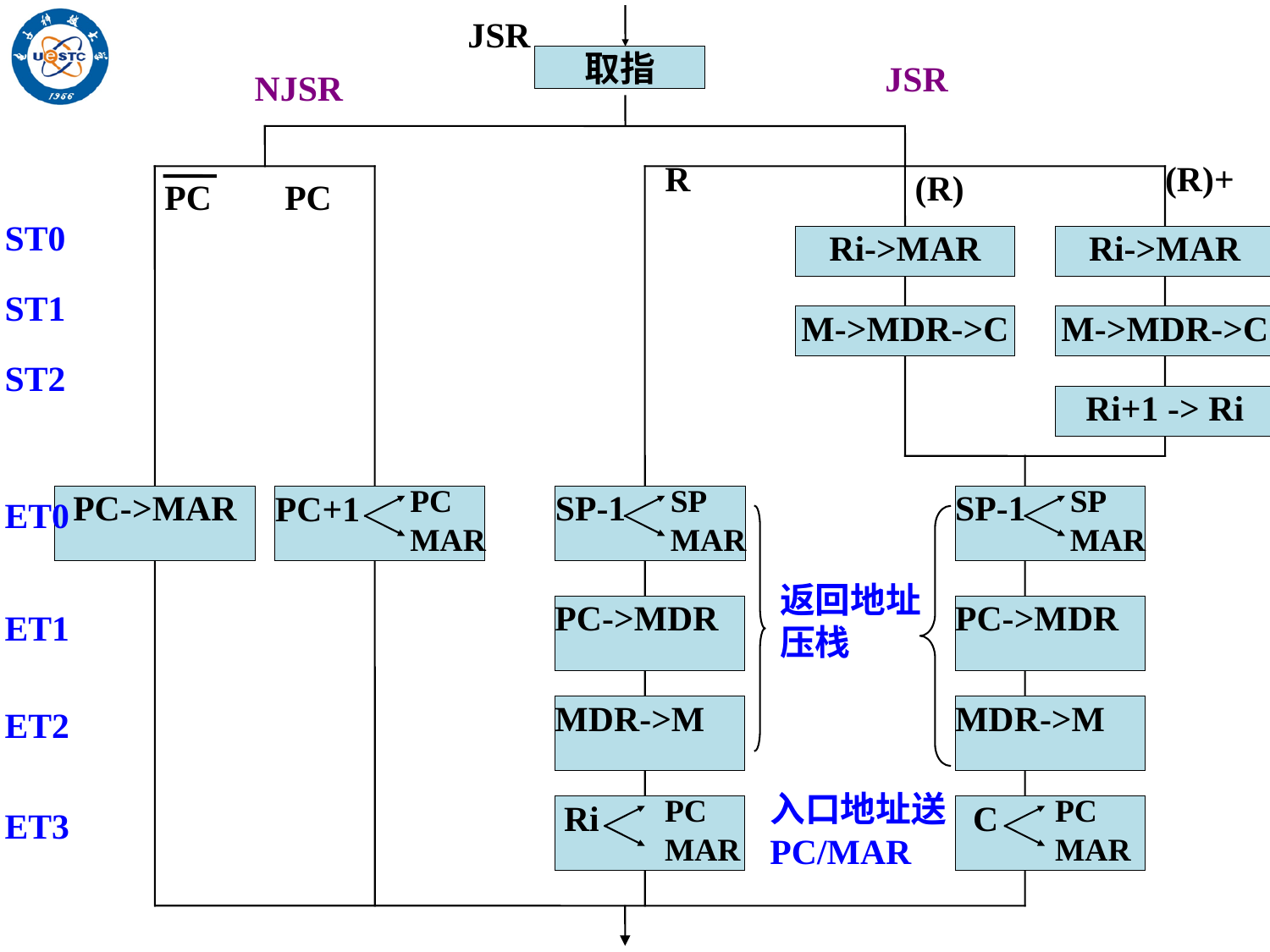

JSR

取指
JSR
NJSR

R
(R)+
(R)

PC

PC
ST0
Ri->MAR
Ri->MAR
ST1
M->MDR->C
M->MDR->C
ST2
Ri+1 -> Ri

PC->MAR
SP-1
SP-1
PC+1
ET0
PC
MAR
SP
MAR
SP
MAR

返回地址压栈
PC->MDR
PC->MDR
ET1
MDR->M
MDR->M
ET2
入口地址送PC/MAR
 Ri
  C
ET3
PC
MAR
PC
MAR